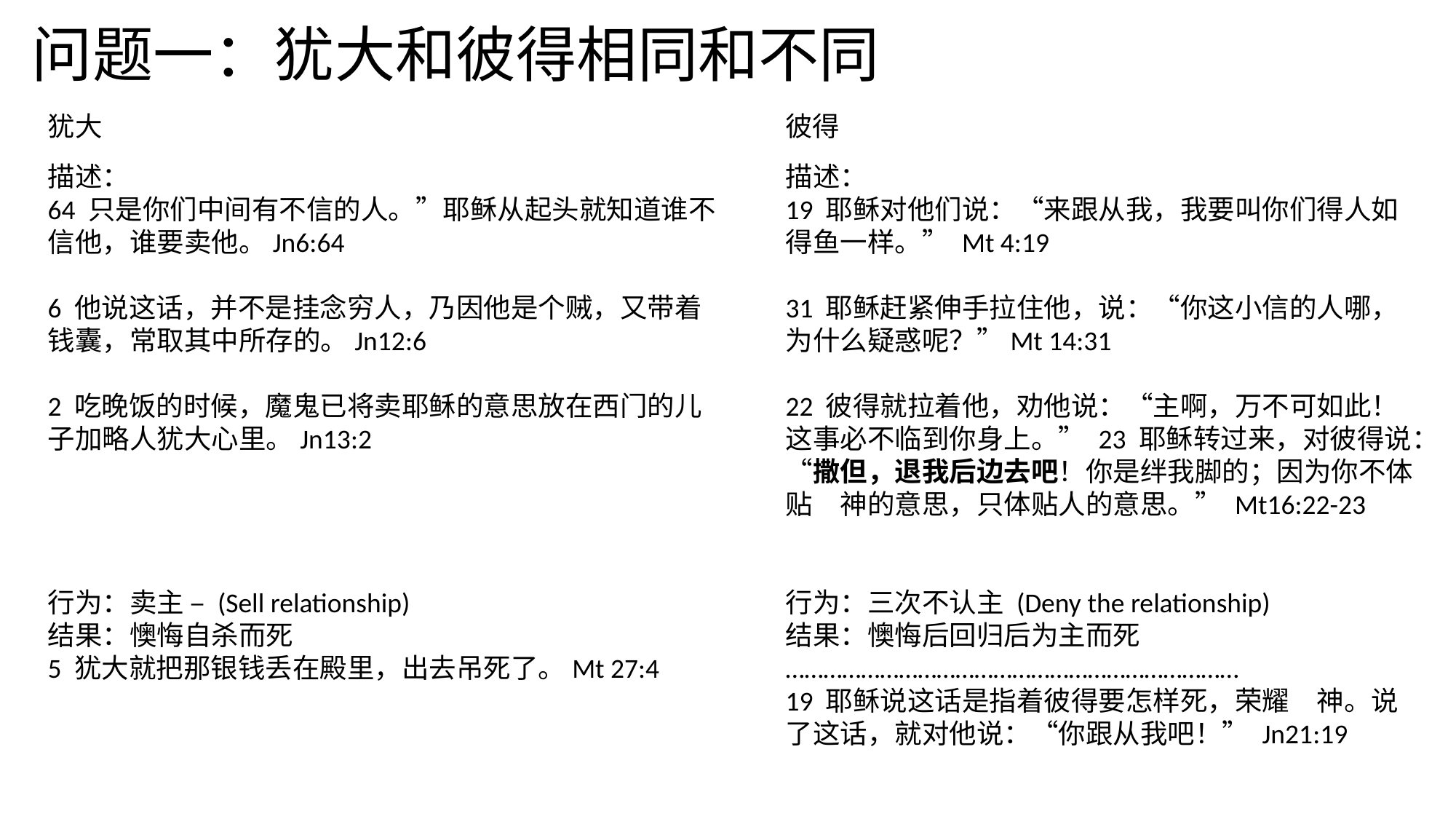

# 问题一：犹大和彼得相同和不同
犹大
彼得
描述：
64 只是你们中间有不信的人。”耶稣从起头就知道谁不信他，谁要卖他。Jn6:64

6 他说这话，并不是挂念穷人，乃因他是个贼，又带着钱囊，常取其中所存的。Jn12:6
‪
‪2 吃晚饭的时候，魔鬼已将卖耶稣的意思放在西门的儿子加略人犹大心里。Jn13:2

行为：卖主 – (Sell relationship)
结果：懊悔自杀而死
5 犹大就把那银钱丢在殿里，出去吊死了。Mt 27:4

描述：
‪19 耶稣对他们说：“来跟从我，我要叫你们得人如得鱼一样。” Mt 4:19
‪
31 耶稣赶紧伸手拉住他，说：“你这小信的人哪，为什么疑惑呢？”Mt 14:31

22 彼得就拉着他，劝他说：“主啊，万不可如此！这事必不临到你身上。” 23 耶稣转过来，对彼得说：“撒但，退我后边去吧！你是绊我脚的；因为你不体贴　神的意思，只体贴人的意思。” Mt16:22-23

行为：三次不认主 (Deny the relationship)
结果：懊悔后回归后为主而死
………………………………………………………………
‪19 耶稣说这话是指着彼得要怎样死，荣耀　神。说了这话，就对他说：“你跟从我吧！” Jn21:19